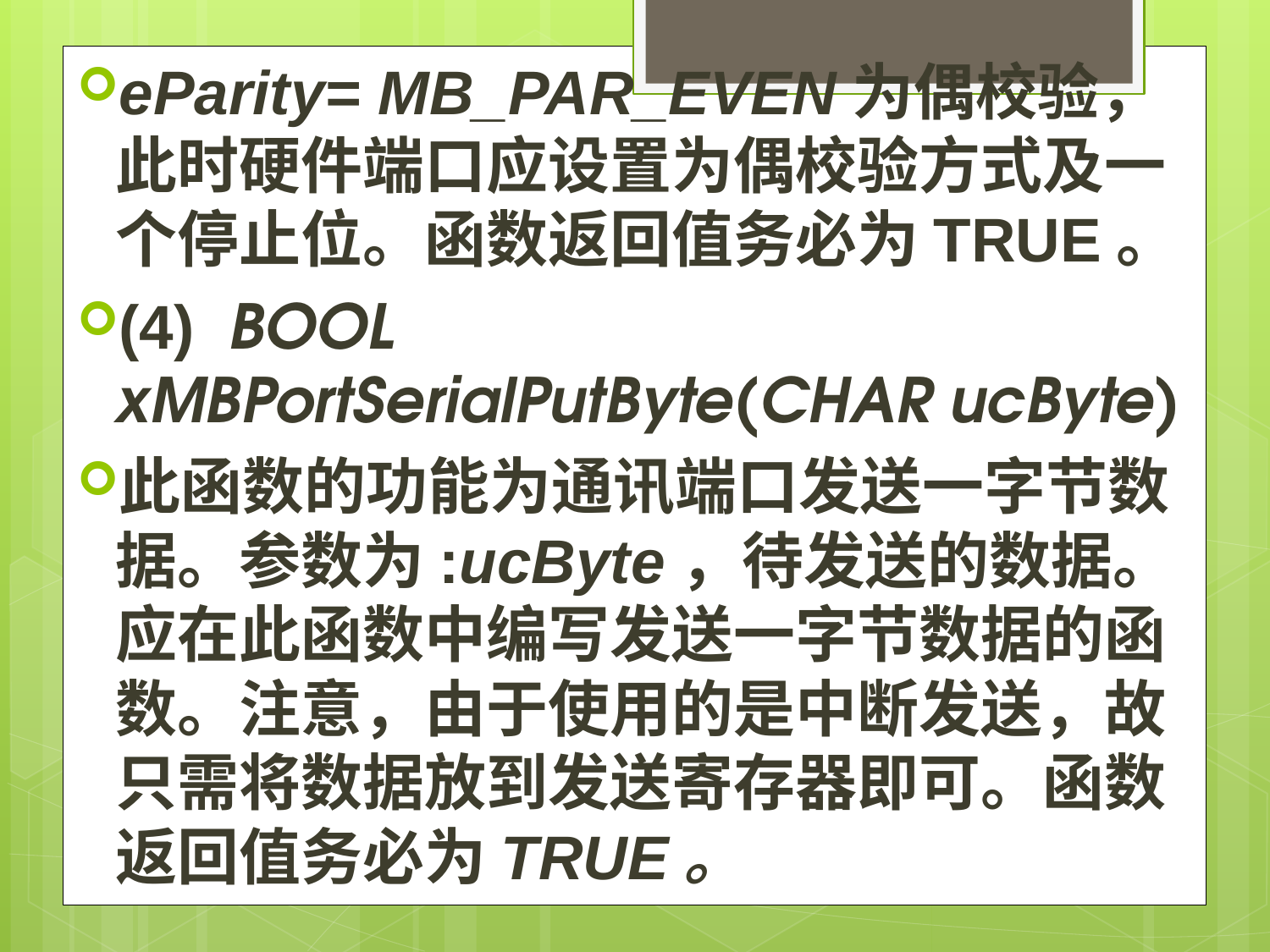

eParity= MB_PAR_EVEN为偶校验，此时硬件端口应设置为偶校验方式及一个停止位。函数返回值务必为TRUE。
(4)  BOOL xMBPortSerialPutByte(CHAR ucByte)
此函数的功能为通讯端口发送一字节数据。参数为:ucByte，待发送的数据。应在此函数中编写发送一字节数据的函数。注意，由于使用的是中断发送，故只需将数据放到发送寄存器即可。函数返回值务必为TRUE。